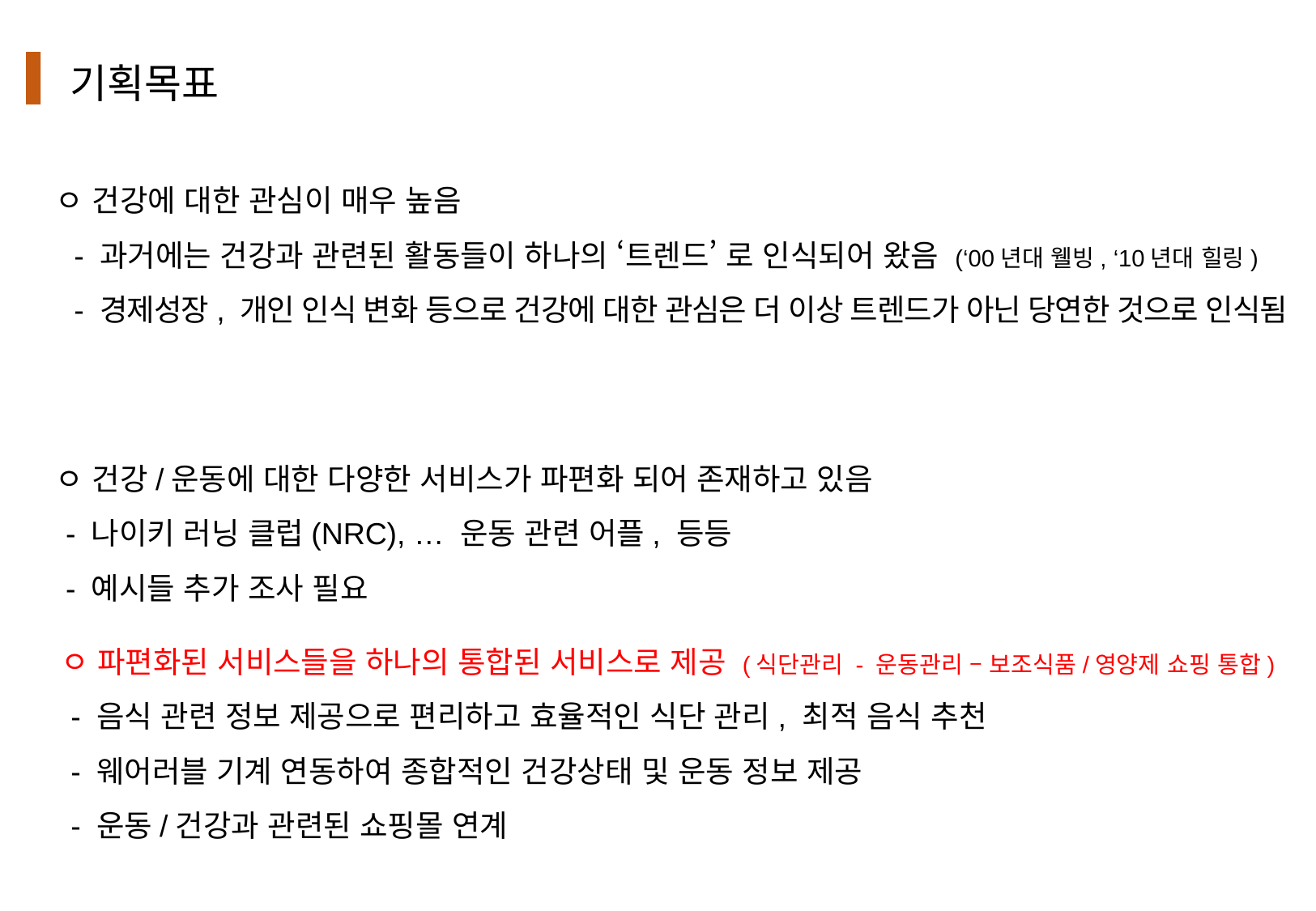

기획목표

  ㅇ 건강에 대한 관심이 매우 높음
     - 과거에는 건강과 관련된 활동들이 하나의 ‘트렌드’ 로 인식되어 왔음 (‘00년대 웰빙, ‘10년대 힐링)
     - 경제성장, 개인 인식 변화 등으로 건강에 대한 관심은 더 이상 트렌드가 아닌 당연한 것으로 인식됨
  ㅇ 건강/운동에 대한 다양한 서비스가 파편화 되어 존재하고 있음
    - 나이키 러닝 클럽(NRC), … 운동 관련 어플, 등등
    - 예시들 추가 조사 필요
1. 개인 맞춤 영양관리 AI
2. 모두가 건강에 대해 걱정하지만 관심도가 낮으며, 특히 개별진단/케어 서비스는 있지만 (운동, 식습관, 생활습관, 영양제 구매) 원포인트/전방위 케어 서비스 부재
3. 생활패턴 분석(스마트폰/워치 등) 기타 모델
4. CNN 이용 음식 이미지 인식 후 영양소 탄단지 계산
5. 건강관련 통합된 PA 개발(운동관리, 식단관리, 영양제 판매 등) 30대
  ㅇ 파편화된 서비스들을 하나의 통합된 서비스로 제공 (식단관리 - 운동관리 – 보조식품/영양제 쇼핑 통합)
    - 음식 관련 정보 제공으로 편리하고 효율적인 식단 관리, 최적 음식 추천
    - 웨어러블 기계 연동하여 종합적인 건강상태 및 운동 정보 제공
    - 운동/건강과 관련된 쇼핑몰 연계